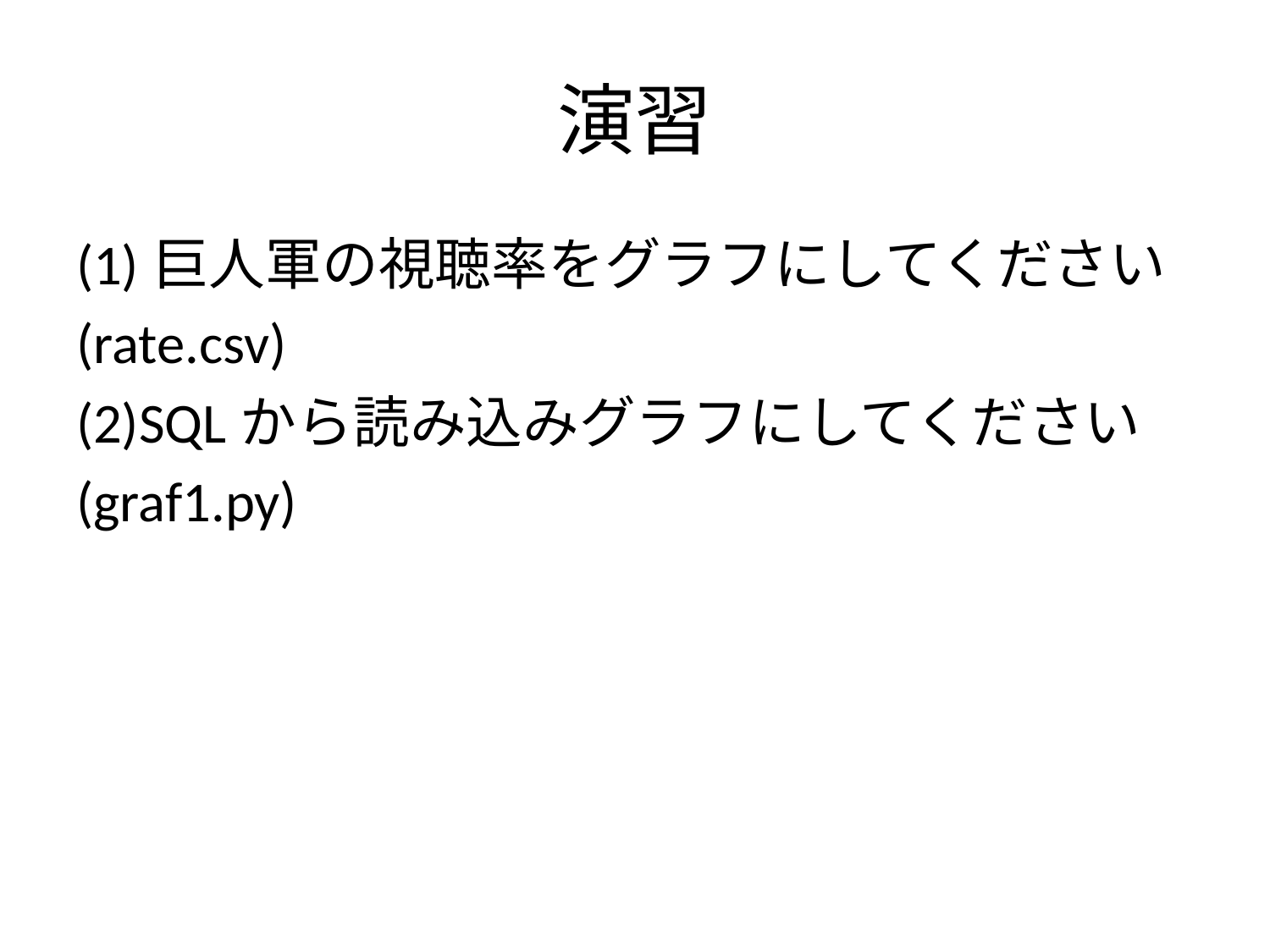

# 演習
(1)巨人軍の視聴率をグラフにしてください
(rate.csv)
(2)SQLから読み込みグラフにしてください
(graf1.py)